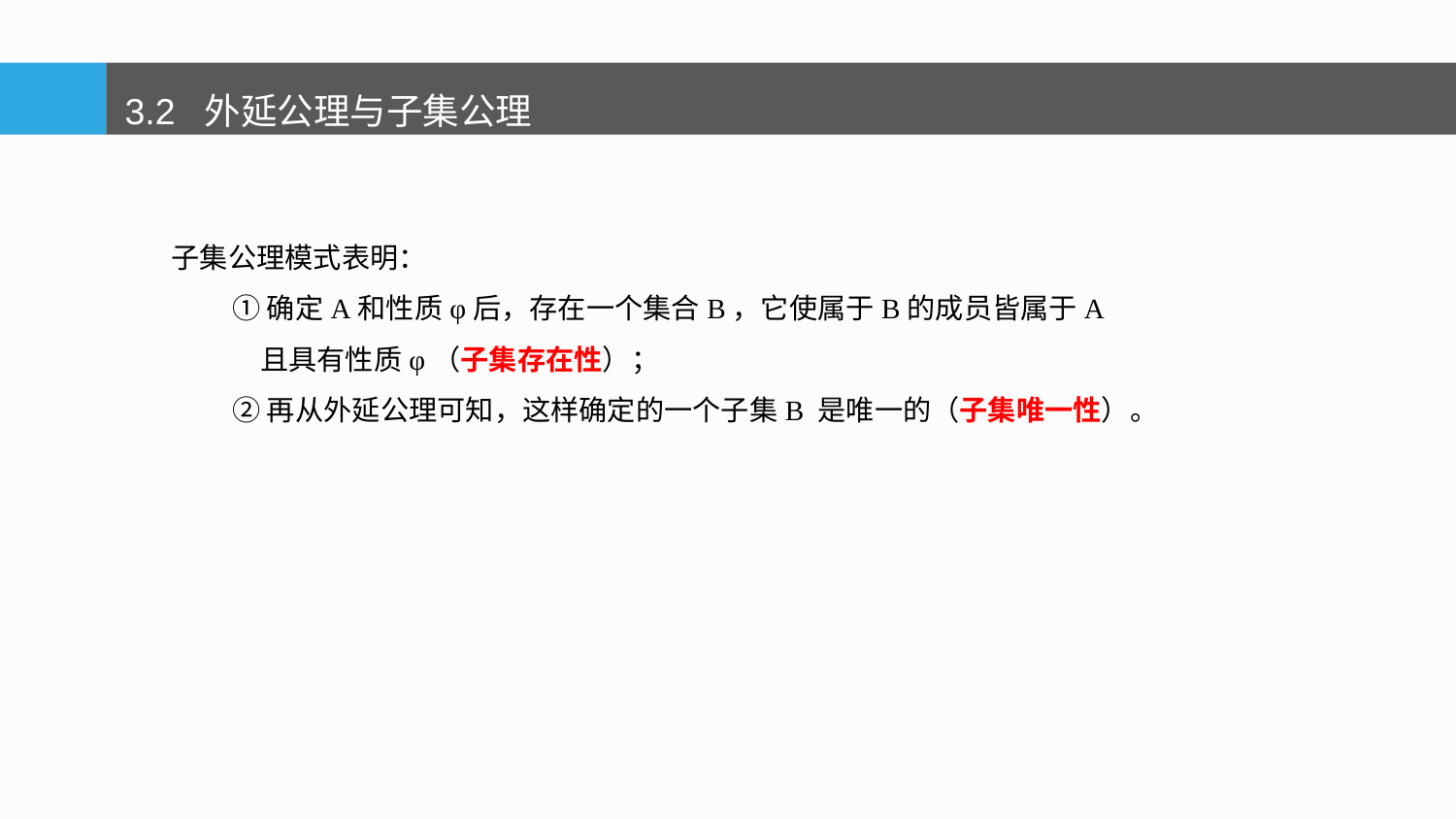

3.2  外延公理与子集公理

子集公理模式表明：
 ① 确定A和性质φ后，存在一个集合B，它使属于B的成员皆属于A
             且具有性质φ（子集存在性）；
 ② 再从外延公理可知，这样确定的一个子集B 是唯一的（子集唯一性）。